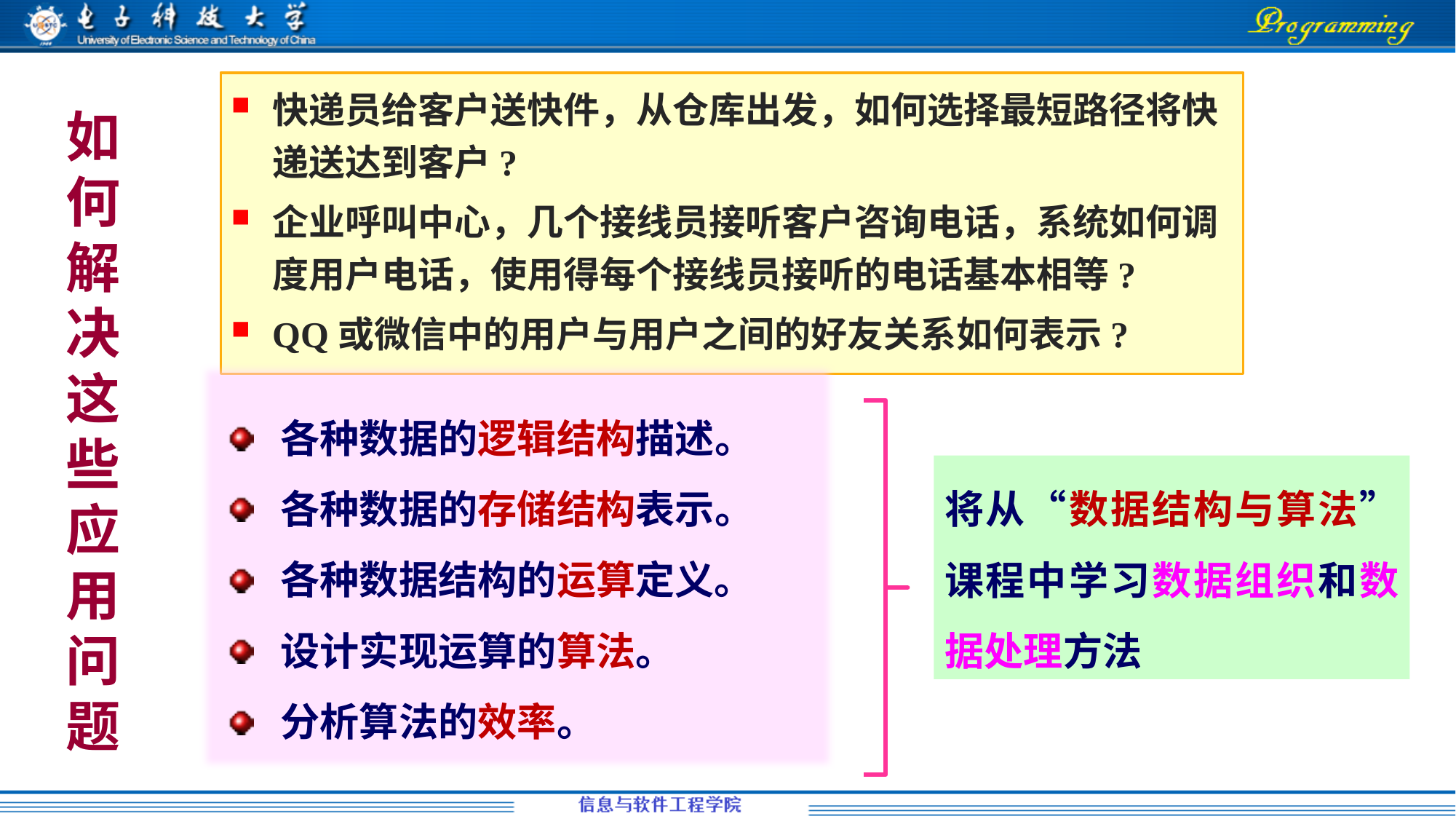

# 如何解决这些应用问题
快递员给客户送快件，从仓库出发，如何选择最短路径将快递送达到客户?
企业呼叫中心，几个接线员接听客户咨询电话，系统如何调度用户电话，使用得每个接线员接听的电话基本相等?
QQ或微信中的用户与用户之间的好友关系如何表示?
各种数据的逻辑结构描述。
各种数据的存储结构表示。
各种数据结构的运算定义。
设计实现运算的算法。
分析算法的效率。

将从“数据结构与算法”课程中学习数据组织和数据处理方法